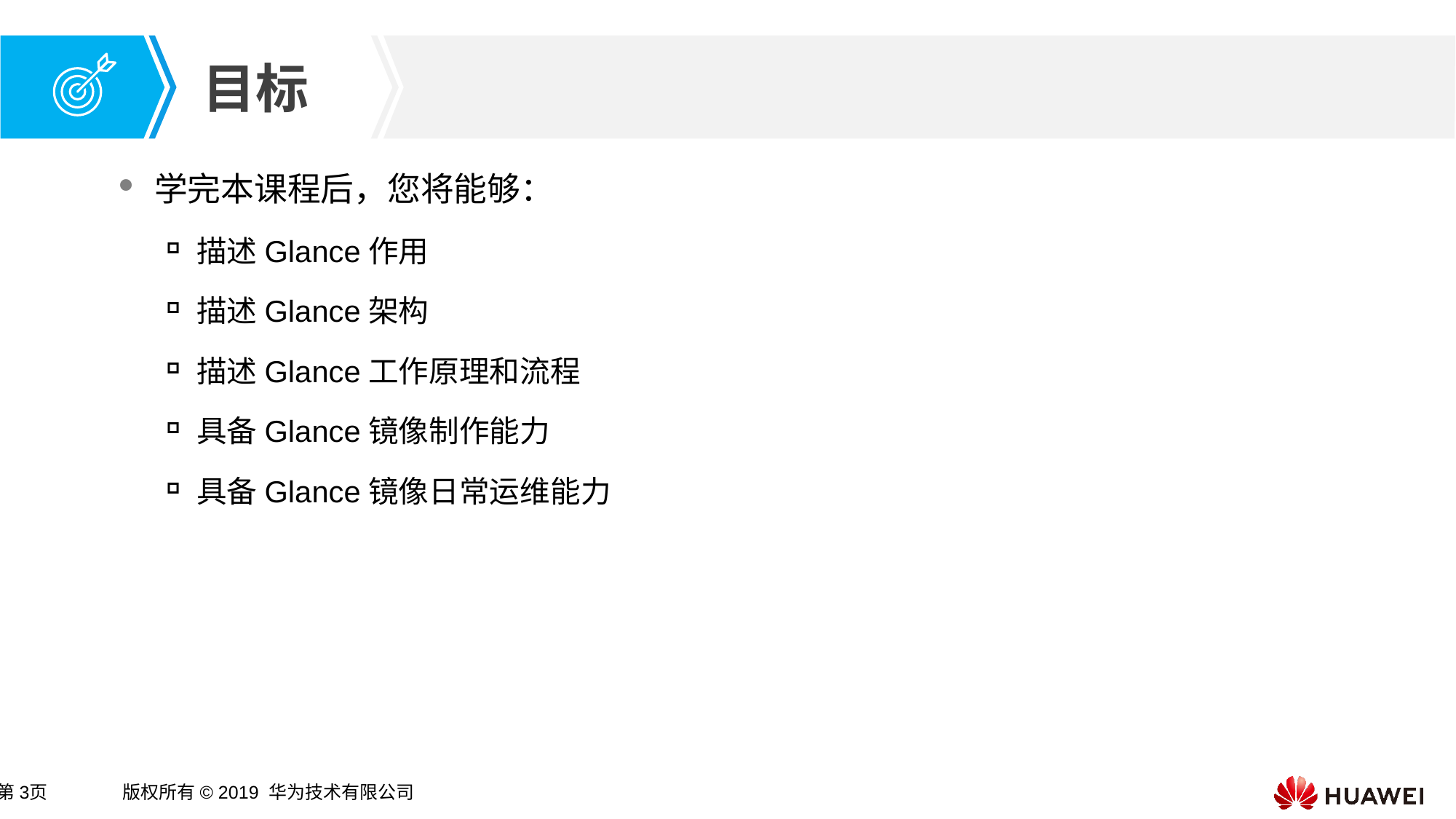

学完本课程后，您将能够：
描述Glance作用
描述Glance架构
描述Glance工作原理和流程
具备Glance镜像制作能力
具备Glance镜像日常运维能力